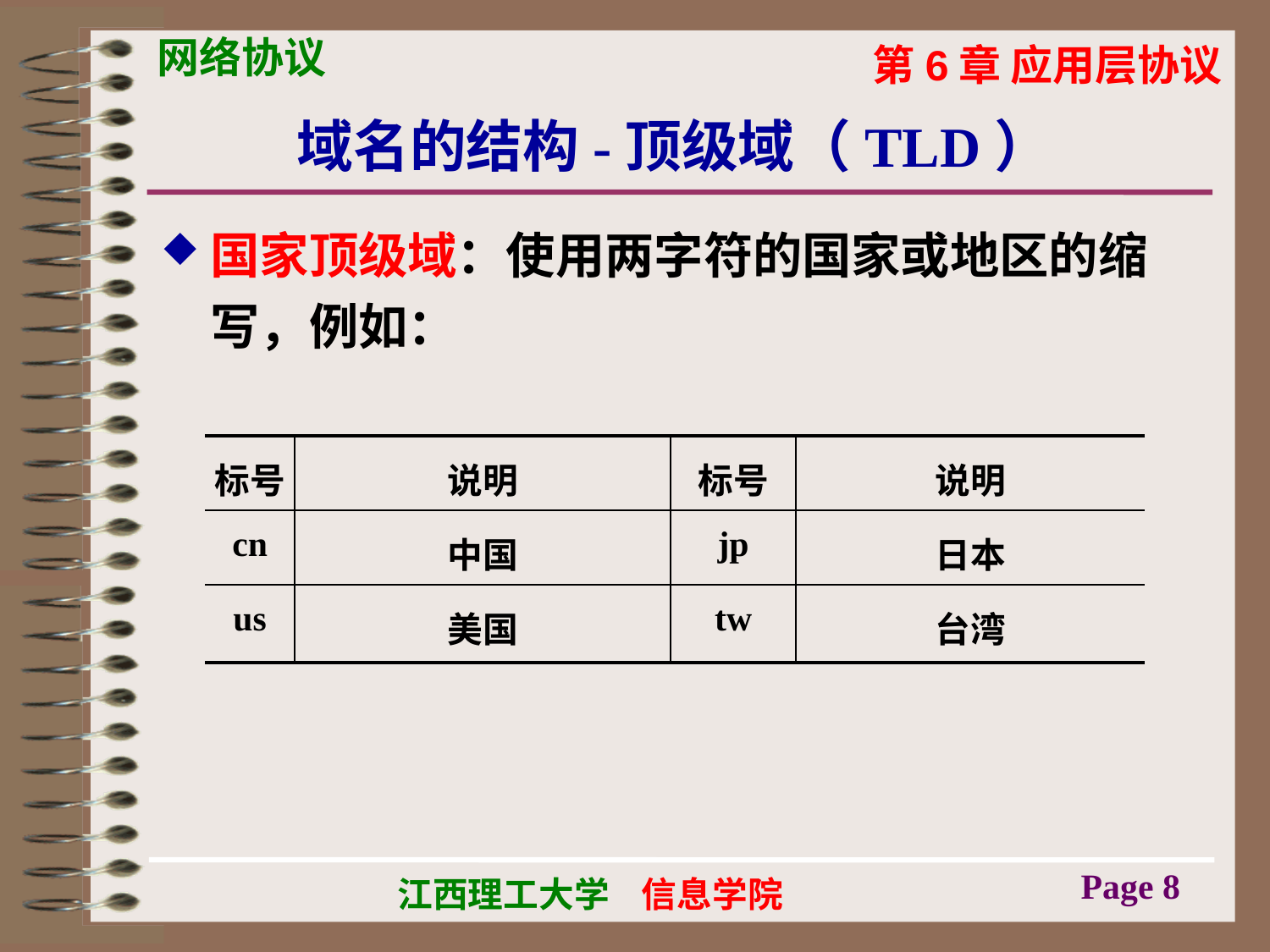

# 域名的结构-顶级域（TLD）
国家顶级域：使用两字符的国家或地区的缩写，例如：

| 标号 | 说明 | 标号 | 说明 |
| --- | --- | --- | --- |
| cn | 中国 | jp | 日本 |
| us | 美国 | tw | 台湾 |
Page 8